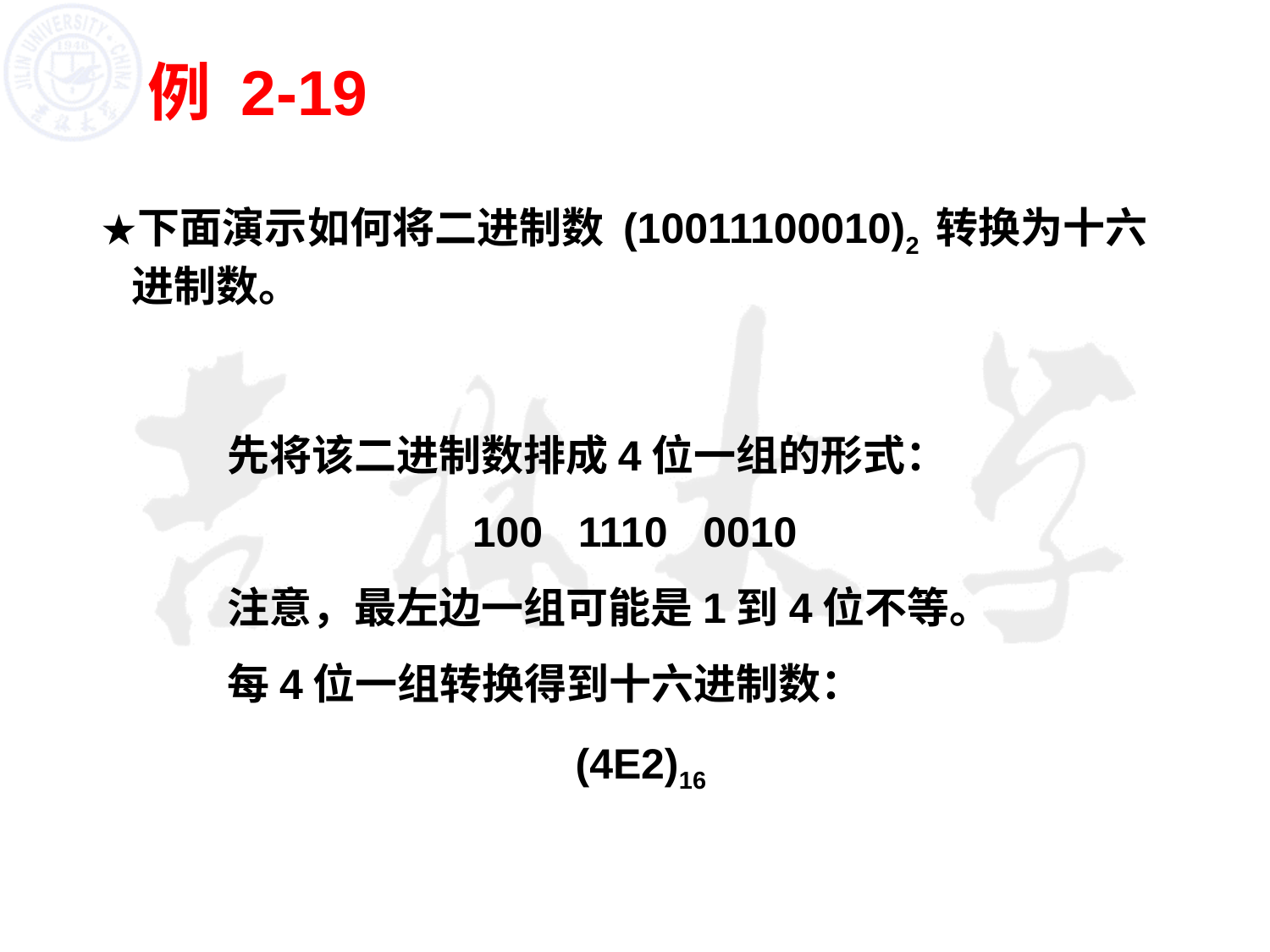

# 例 2-19
下面演示如何将二进制数 (10011100010)2 转换为十六进制数。

	先将该二进制数排成4位一组的形式：
100   1110   0010
	注意，最左边一组可能是1到4位不等。
	每4位一组转换得到十六进制数：
 (4E2)16